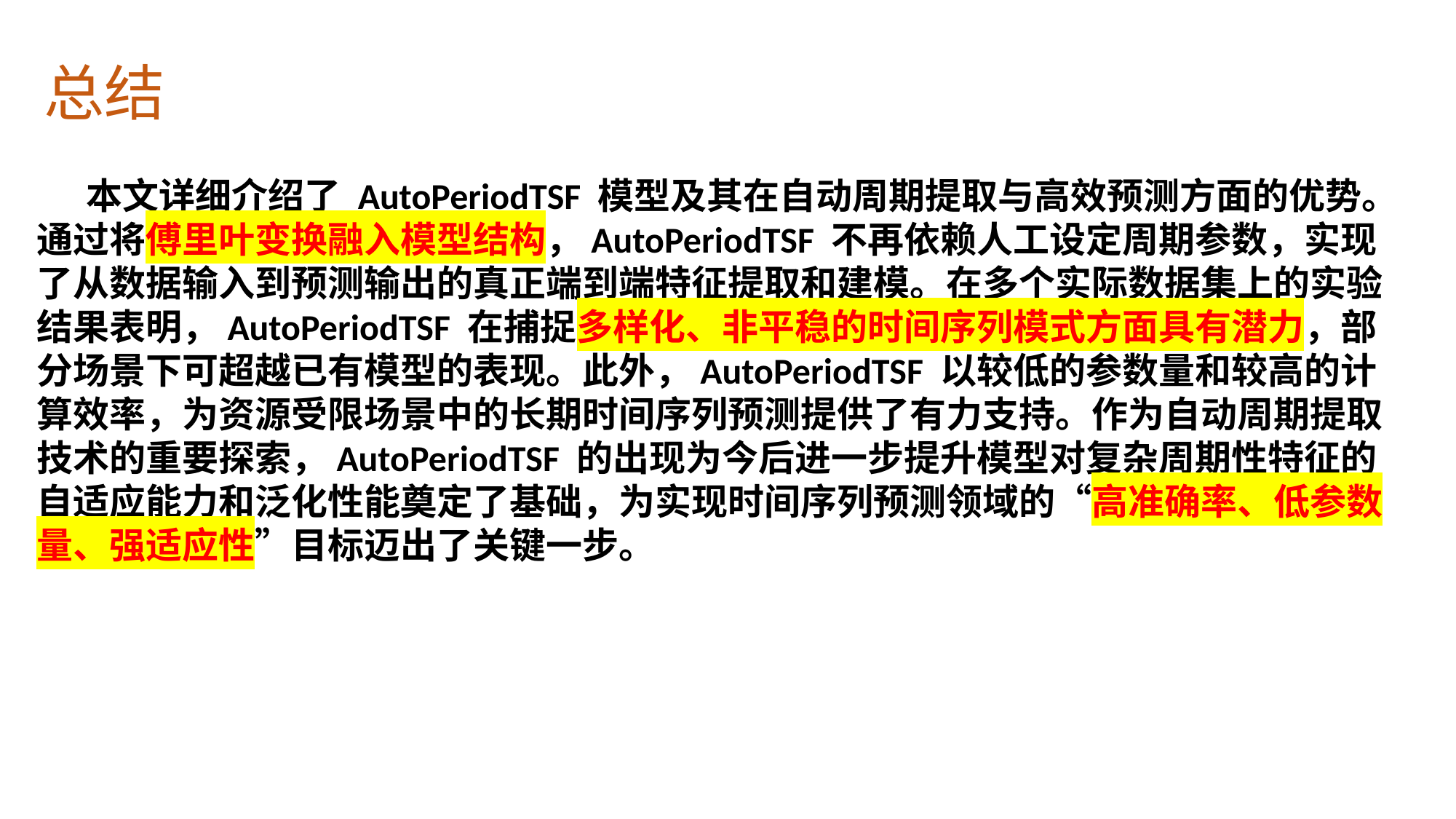

# 总结
     本文详细介绍了 AutoPeriodTSF 模型及其在自动周期提取与高效预测方面的优势。通过将傅里叶变换融入模型结构，AutoPeriodTSF 不再依赖人工设定周期参数，实现了从数据输入到预测输出的真正端到端特征提取和建模。在多个实际数据集上的实验结果表明，AutoPeriodTSF 在捕捉多样化、非平稳的时间序列模式方面具有潜力，部分场景下可超越已有模型的表现。此外，AutoPeriodTSF 以较低的参数量和较高的计算效率，为资源受限场景中的长期时间序列预测提供了有力支持。作为自动周期提取技术的重要探索，AutoPeriodTSF 的出现为今后进一步提升模型对复杂周期性特征的自适应能力和泛化性能奠定了基础，为实现时间序列预测领域的“高准确率、低参数量、强适应性”目标迈出了关键一步。